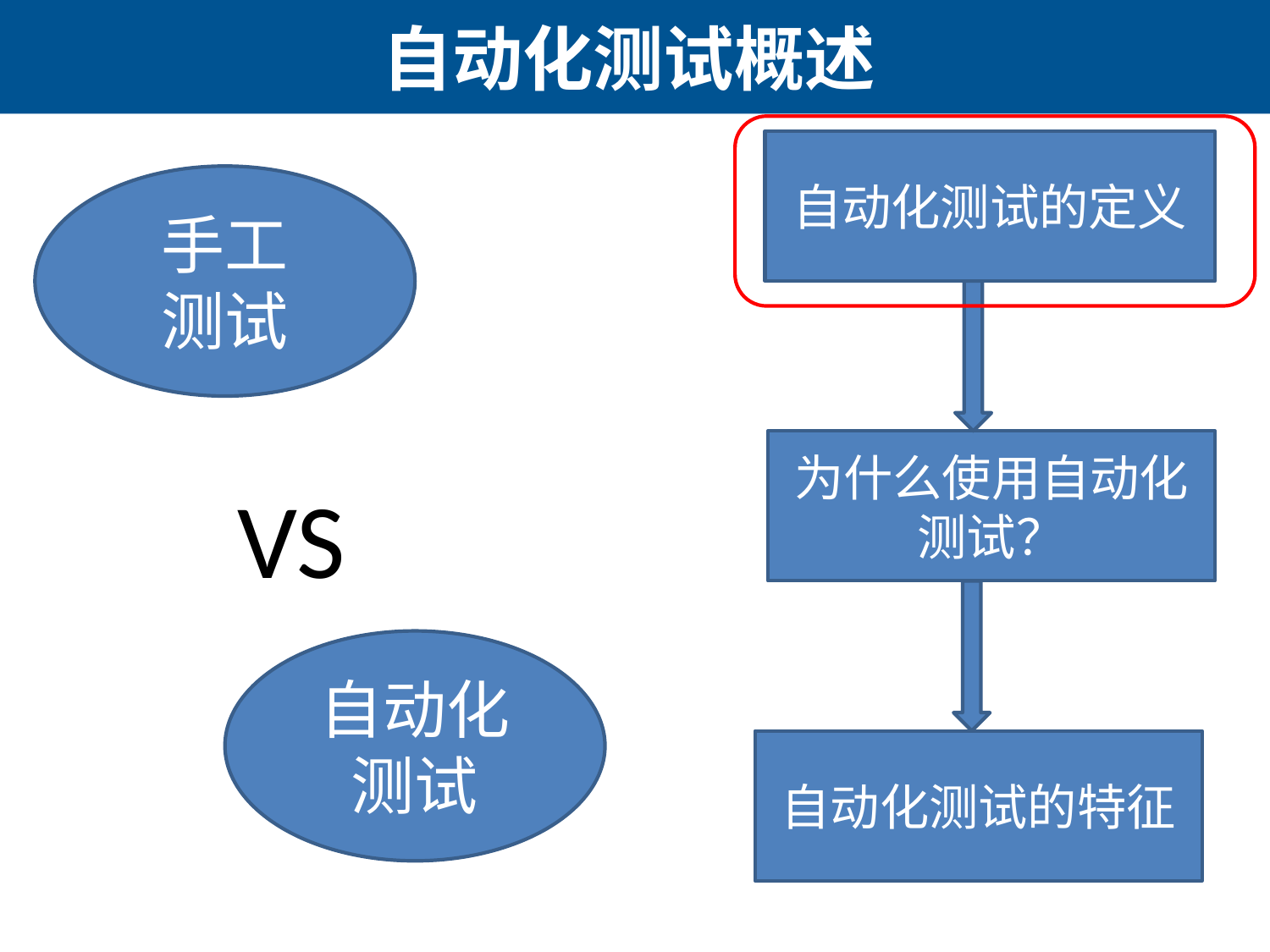

# 自动化测试概述

自动化测试的定义
手工
测试

为什么使用自动化测试？
VS

自动化测试
自动化测试的特征